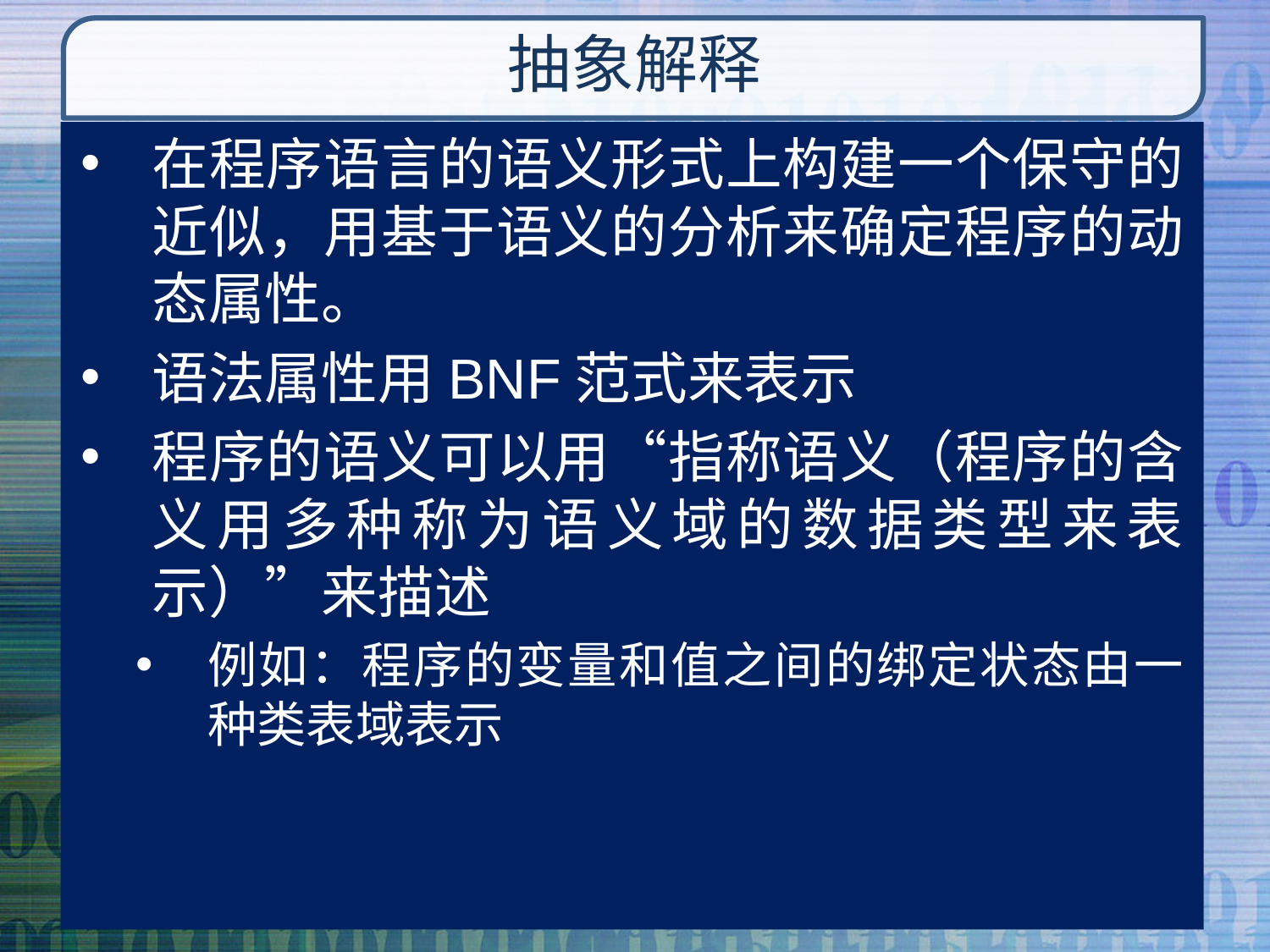

# 抽象解释
在程序语言的语义形式上构建一个保守的近似，用基于语义的分析来确定程序的动态属性。
语法属性用BNF范式来表示
程序的语义可以用“指称语义（程序的含义用多种称为语义域的数据类型来表示）”来描述
例如：程序的变量和值之间的绑定状态由一种类表域表示